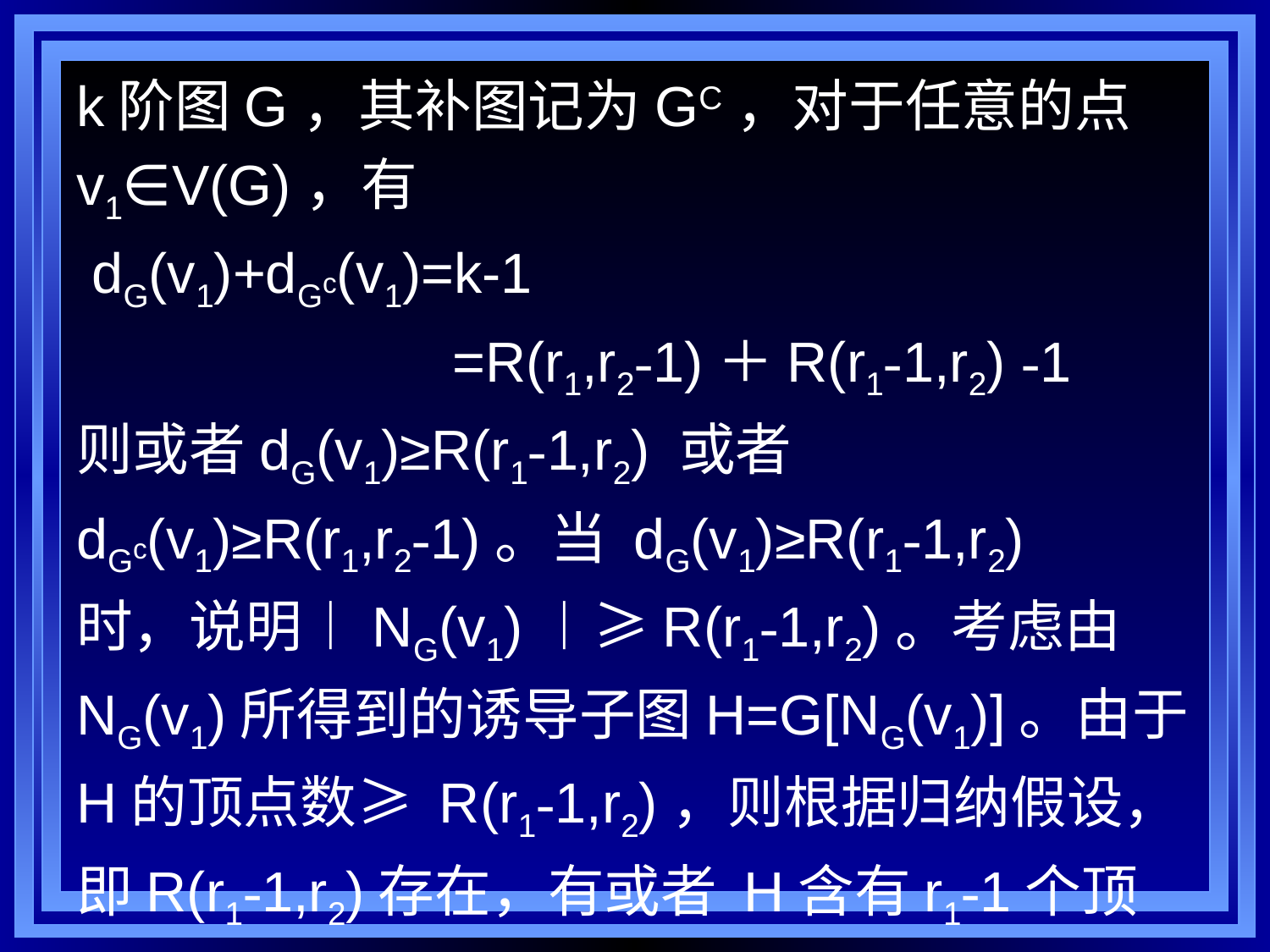

# k阶图G，其补图记为GC，对于任意的点
v1∈V(G)，有
 dG(v1)+dGc(v1)=k-1
                        =R(r1,r2-1)＋R(r1-1,r2) -1
则或者dG(v1)≥R(r1-1,r2) 或者
dGc(v1)≥R(r1,r2-1)。当 dG(v1)≥R(r1-1,r2)
时，说明︱NG(v1)︱≥R(r1-1,r2)。考虑由
NG(v1)所得到的诱导子图H=G[NG(v1)]。由于
H的顶点数≥ R(r1-1,r2)，则根据归纳假设，
即R(r1-1,r2)存在，有或者 H含有r1-1个顶